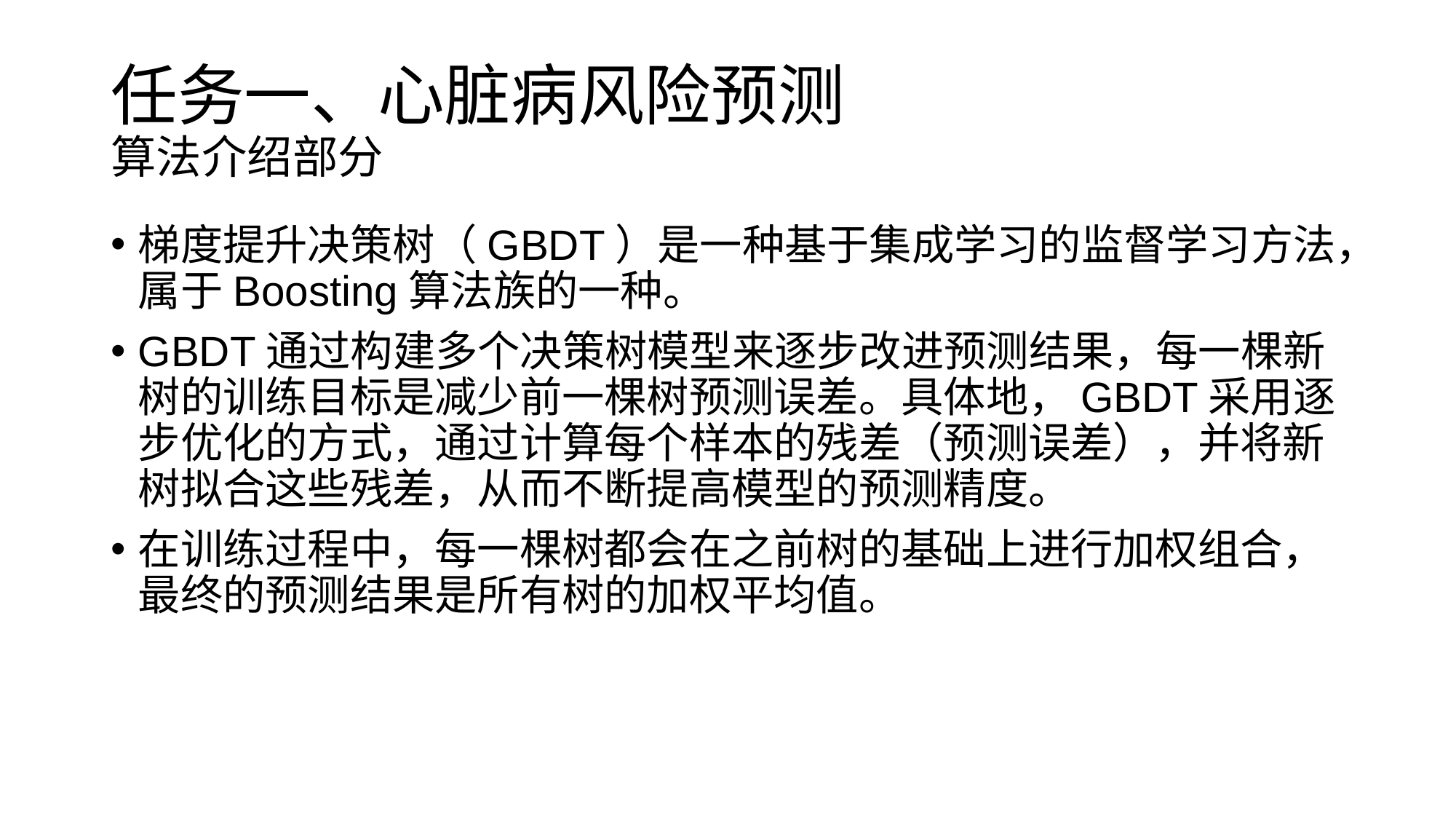

# 任务一、心脏病风险预测 算法介绍部分
梯度提升决策树（GBDT）是一种基于集成学习的监督学习方法，属于Boosting算法族的一种。
GBDT通过构建多个决策树模型来逐步改进预测结果，每一棵新树的训练目标是减少前一棵树预测误差。具体地，GBDT采用逐步优化的方式，通过计算每个样本的残差（预测误差），并将新树拟合这些残差，从而不断提高模型的预测精度。
在训练过程中，每一棵树都会在之前树的基础上进行加权组合，最终的预测结果是所有树的加权平均值。